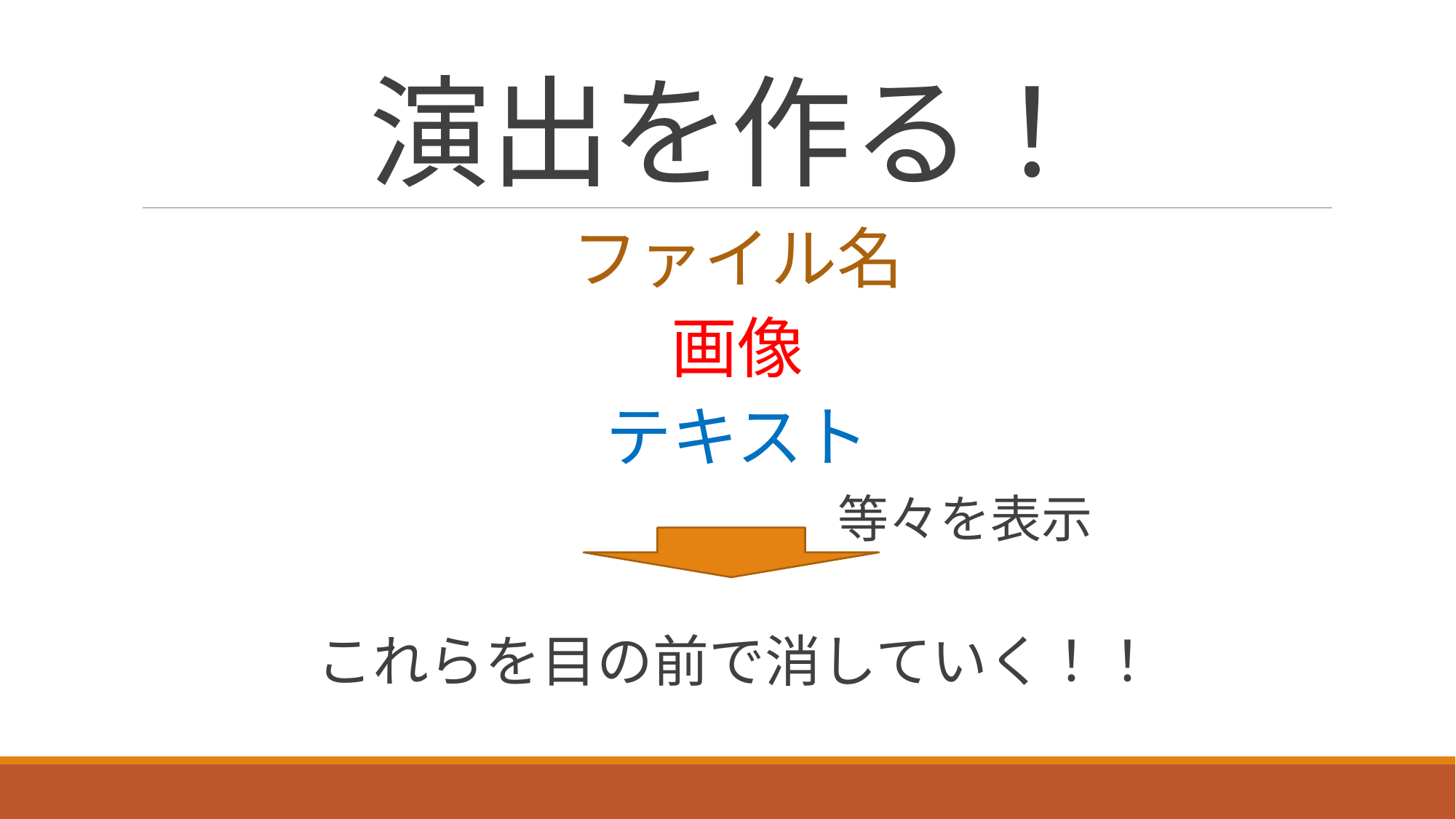

# 演出を作る！
ファイル名
画像
テキスト
　　　　　　　　　等々を表示

これらを目の前で消していく！！